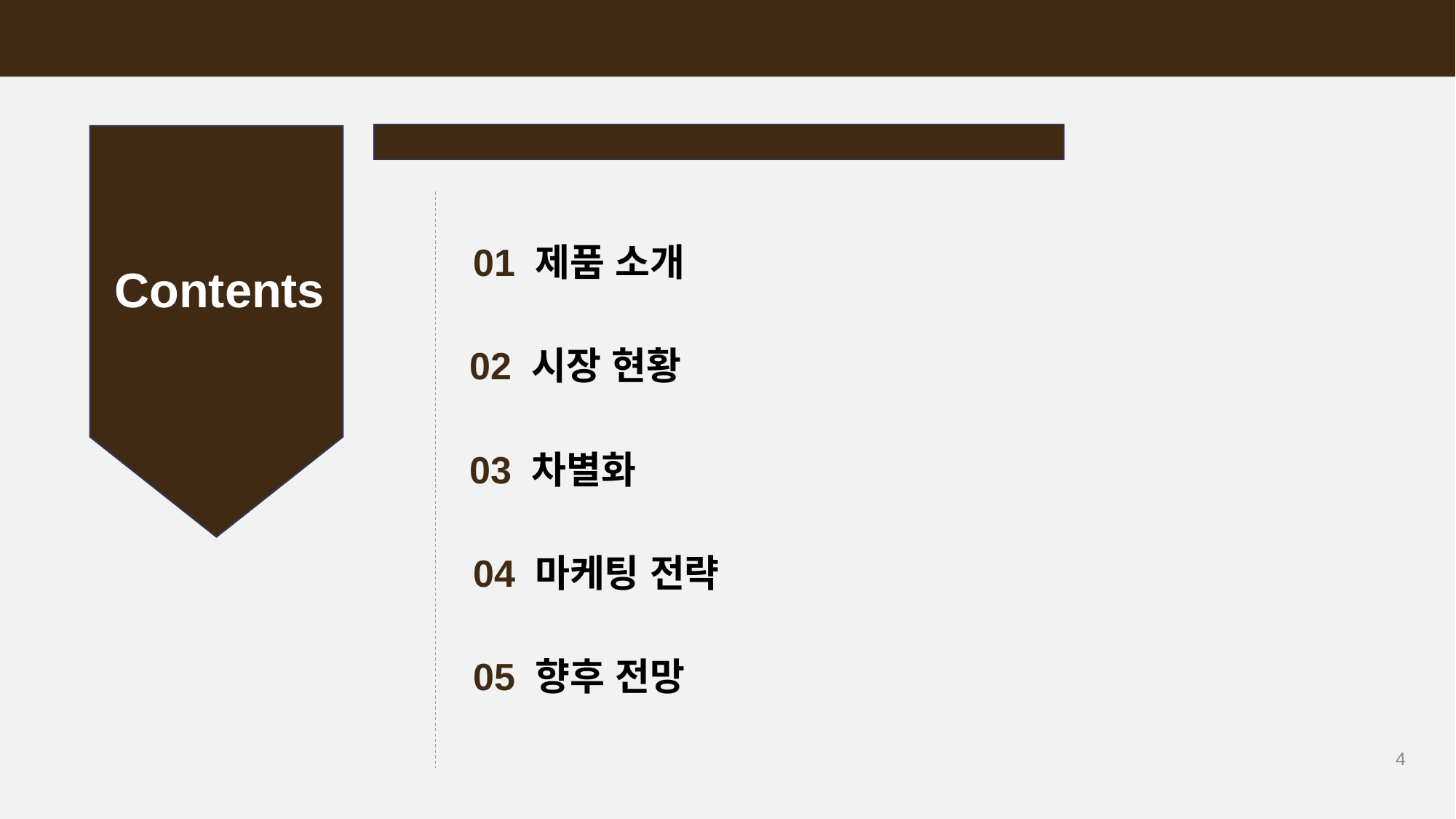

01 제품 소개
Contents
02 시장 현황
03 차별화
04 마케팅 전략
05 향후 전망
4